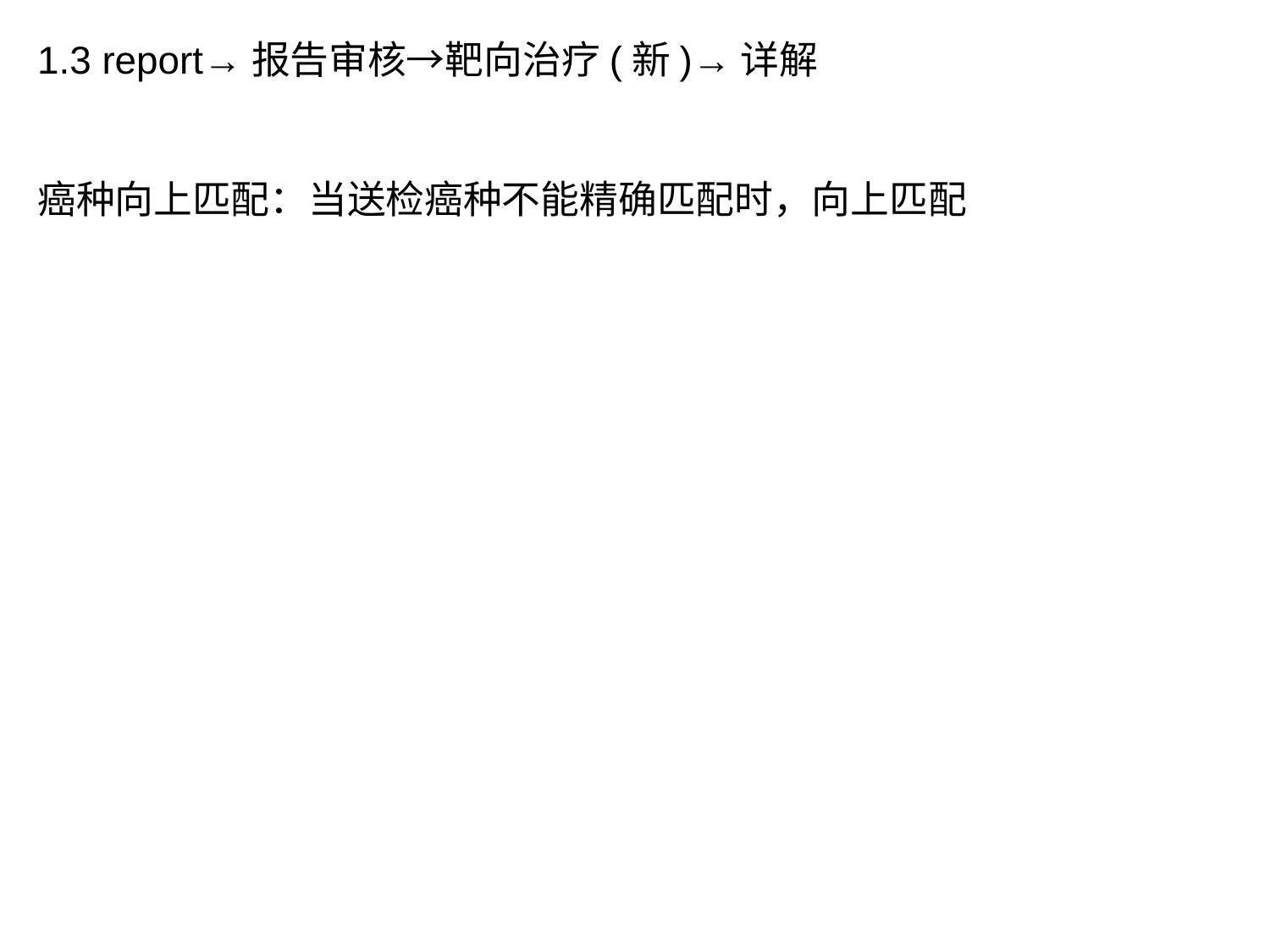

1.3 report→报告审核→靶向治疗(新)→详解

癌种向上匹配：当送检癌种不能精确匹配时，向上匹配